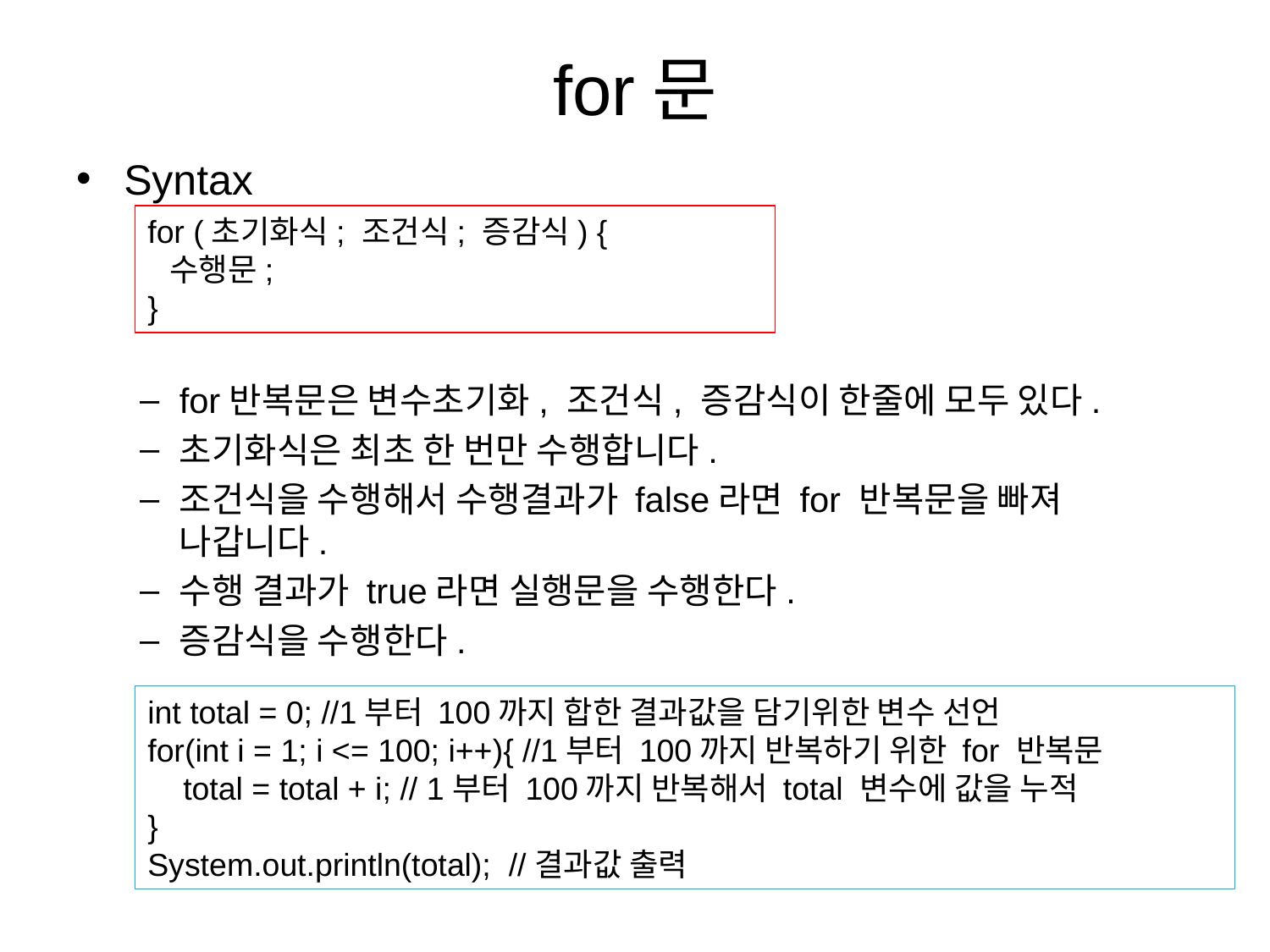

# for문
Syntax

for반복문은 변수초기화, 조건식, 증감식이 한줄에 모두 있다.
초기화식은 최초 한 번만 수행합니다.
조건식을 수행해서 수행결과가 false라면 for 반복문을 빠져 나갑니다.
수행 결과가 true라면 실행문을 수행한다.
증감식을 수행한다.
for (초기화식; 조건식; 증감식) {
  수행문;
}
int total = 0; //1부터 100까지 합한 결과값을 담기위한 변수 선언
for(int i = 1; i <= 100; i++){ //1부터 100까지 반복하기 위한 for 반복문
    total = total + i; // 1부터 100까지 반복해서 total 변수에 값을 누적
}
System.out.println(total);  //결과값 출력